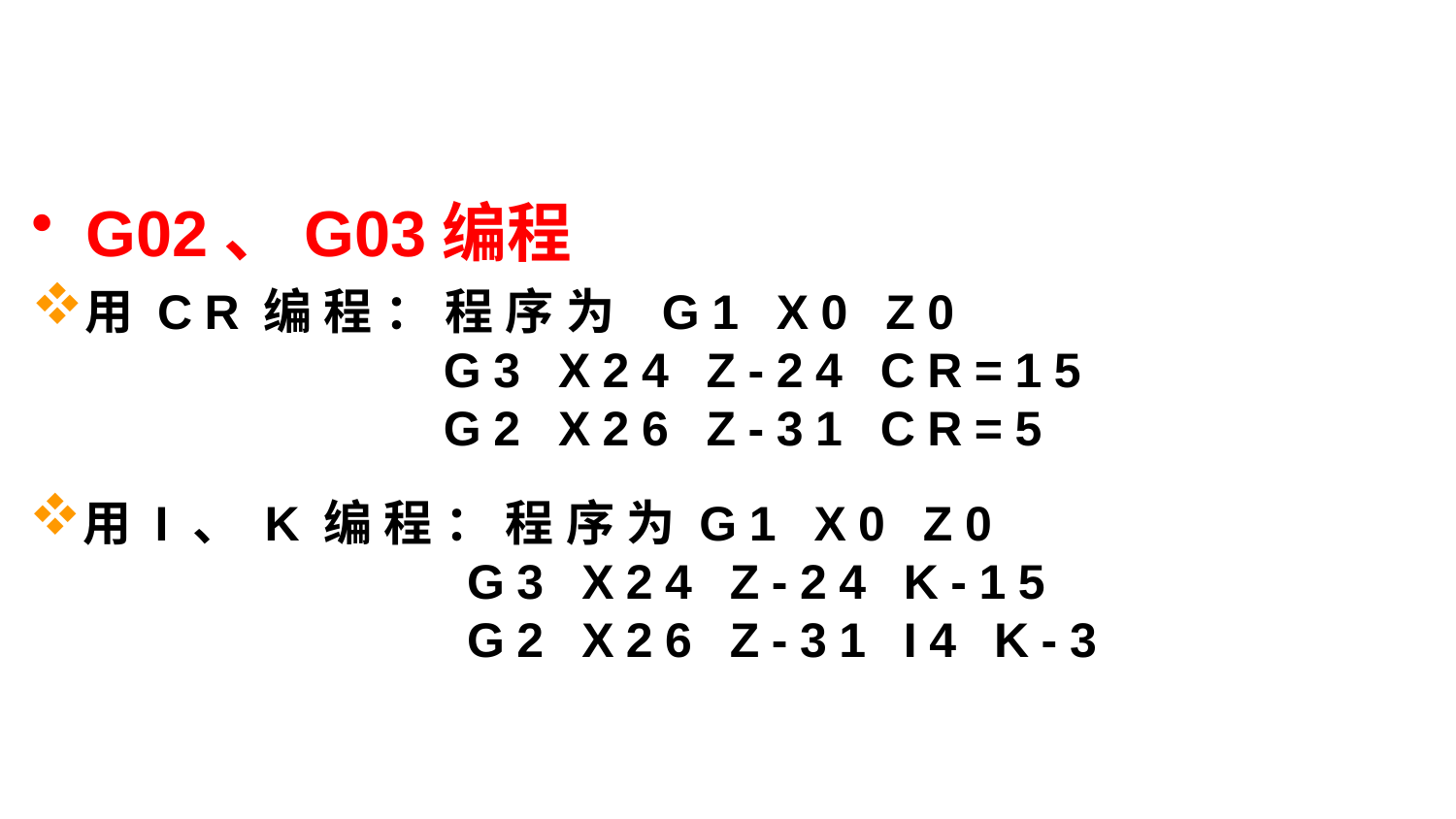

G02、G03编程

用CR编程：程序为 G1 X0 Z0
                G3 X24 Z-24 CR=15
                G2 X26 Z-31 CR=5
用I、K编程：程序为G1 X0 Z0
                 G3 X24 Z-24 K-15
                 G2 X26 Z-31 I4 K-3